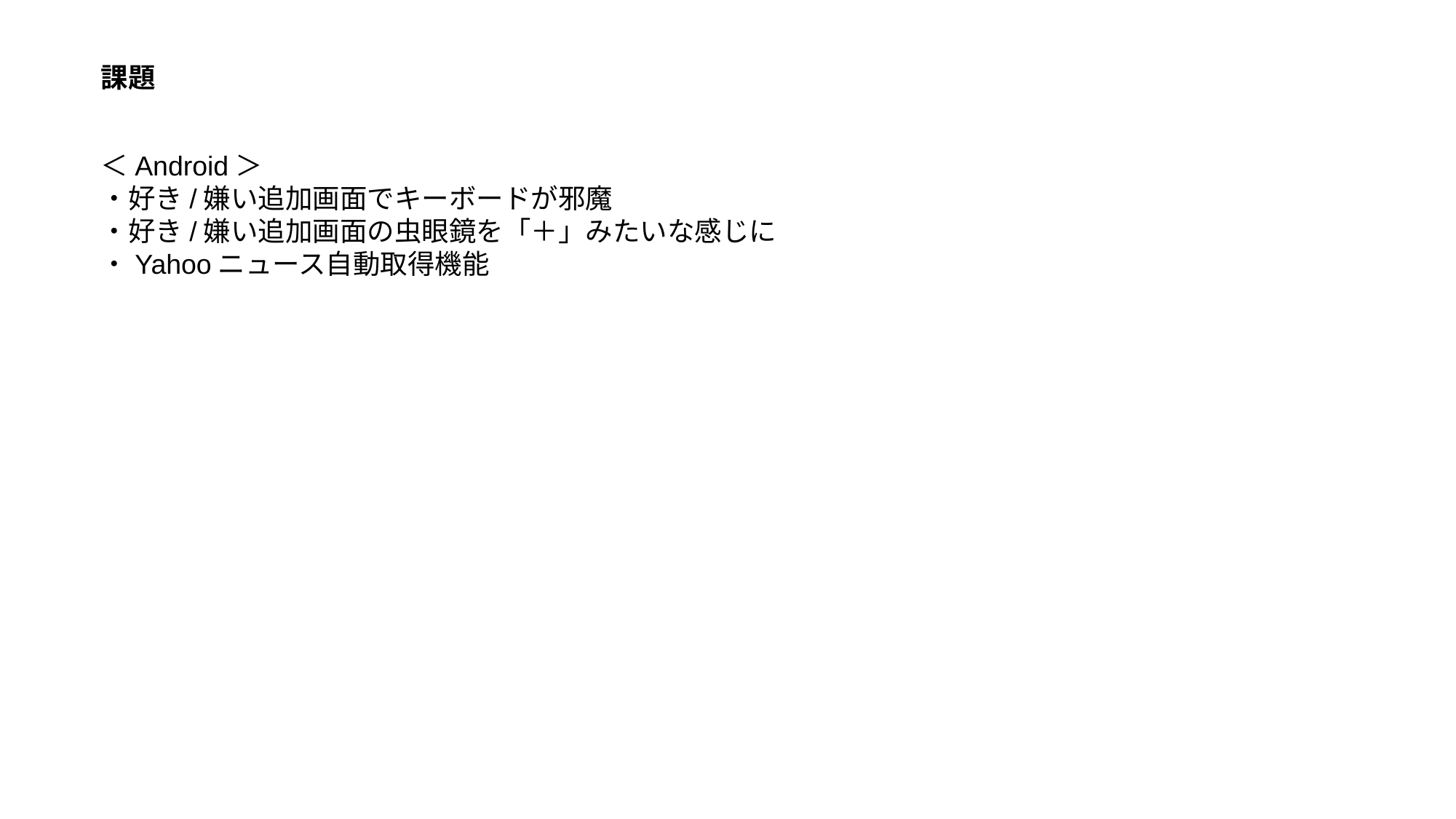

課題
＜Android＞
・好き/嫌い追加画面でキーボードが邪魔
・好き/嫌い追加画面の虫眼鏡を「＋」みたいな感じに
・Yahooニュース自動取得機能